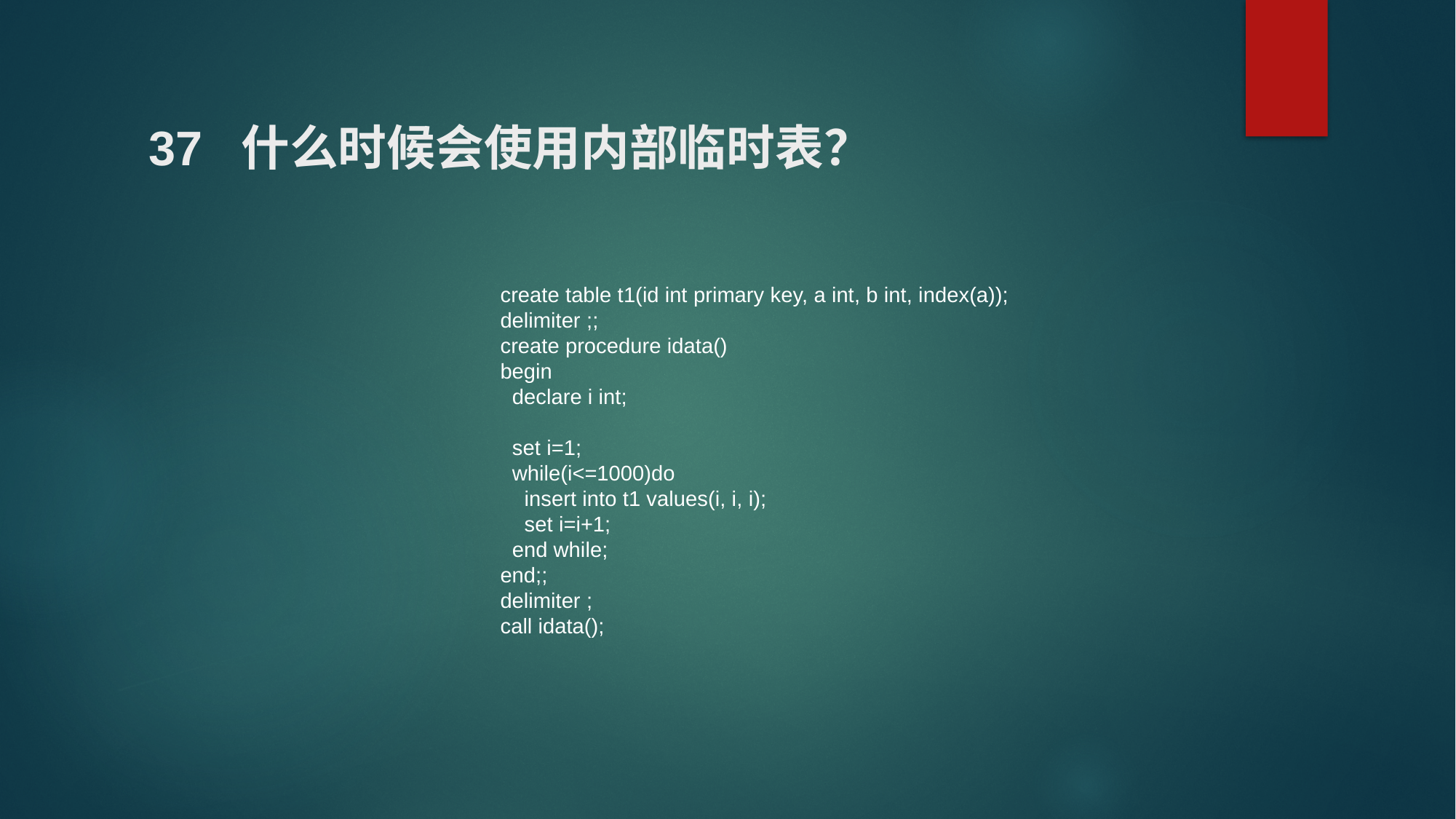

# 37  什么时候会使用内部临时表？
create table t1(id int primary key, a int, b int, index(a));
delimiter ;;
create procedure idata()
begin
  declare i int;

  set i=1;
  while(i<=1000)do
    insert into t1 values(i, i, i);
    set i=i+1;
  end while;
end;;
delimiter ;
call idata();